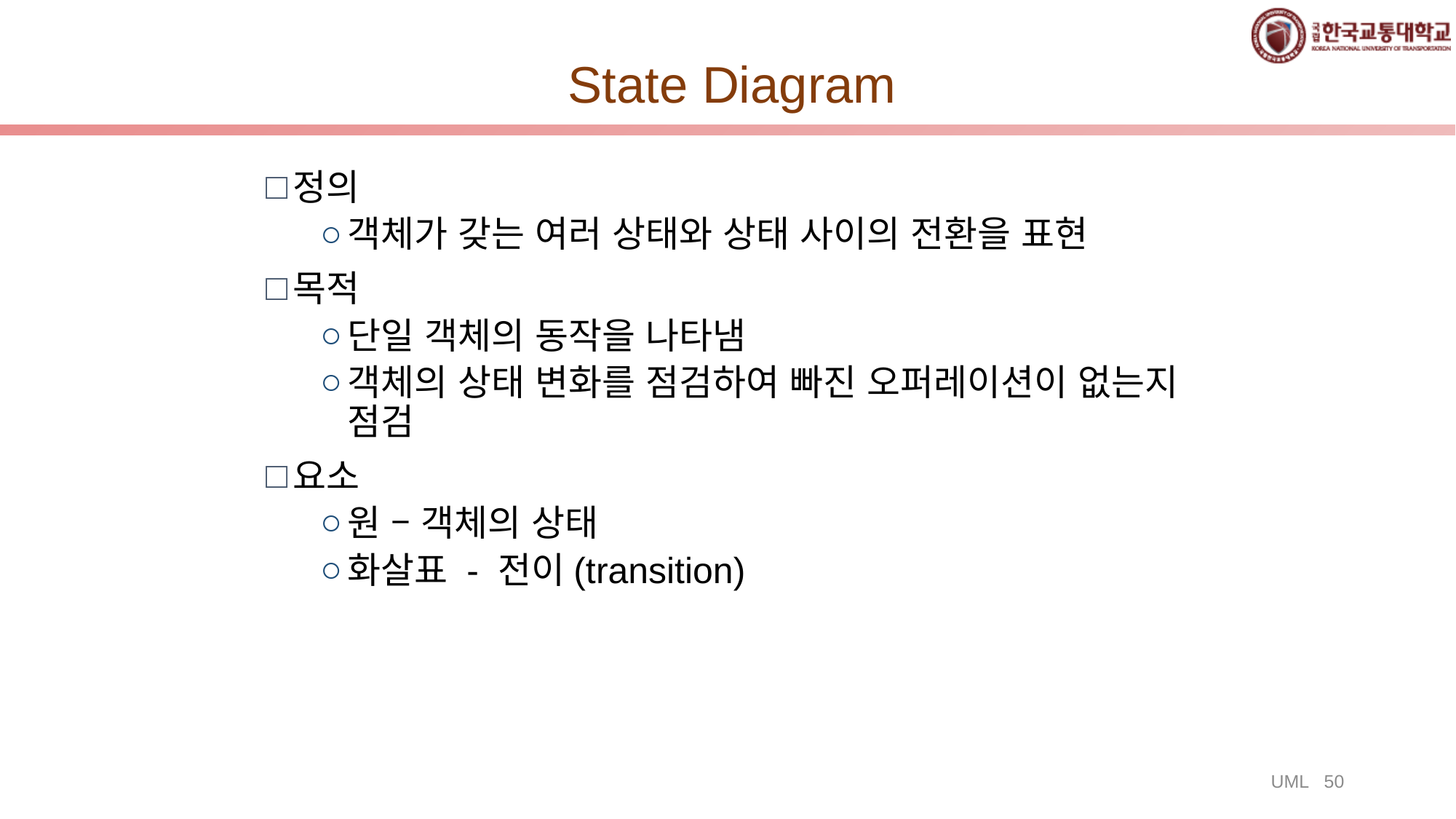

# State Diagram
정의
객체가 갖는 여러 상태와 상태 사이의 전환을 표현
목적
단일 객체의 동작을 나타냄
객체의 상태 변화를 점검하여 빠진 오퍼레이션이 없는지 점검
요소
원 – 객체의 상태
화살표 - 전이(transition)

UML   50